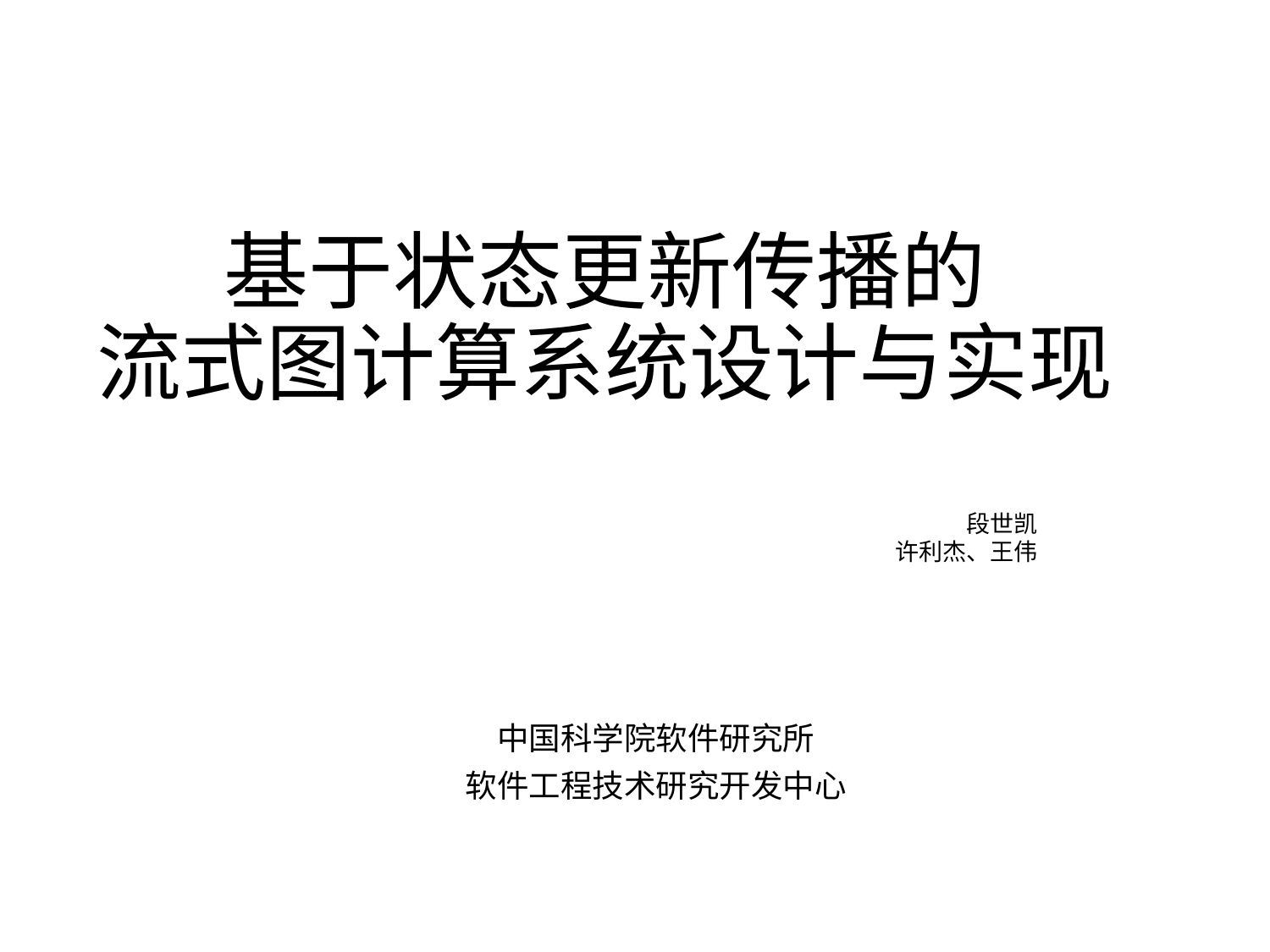

# 基于状态更新传播的 流式图计算系统设计与实现
段世凯
许利杰、王伟
中国科学院软件研究所
软件工程技术研究开发中心